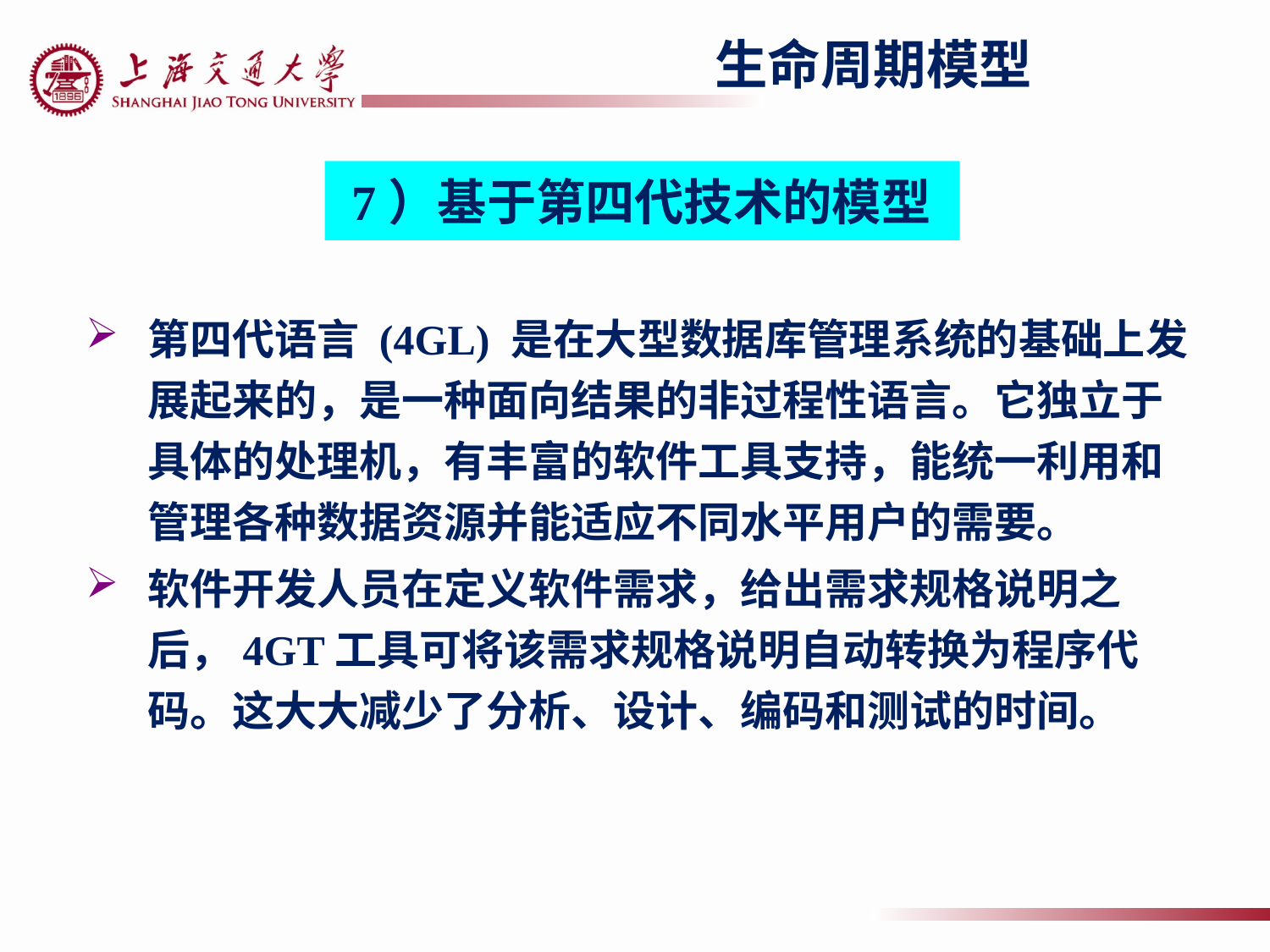

生命周期模型
7）基于第四代技术的模型
第四代语言 (4GL) 是在大型数据库管理系统的基础上发展起来的，是一种面向结果的非过程性语言。它独立于具体的处理机，有丰富的软件工具支持，能统一利用和管理各种数据资源并能适应不同水平用户的需要。
软件开发人员在定义软件需求，给出需求规格说明之后，4GT工具可将该需求规格说明自动转换为程序代码。这大大减少了分析、设计、编码和测试的时间。